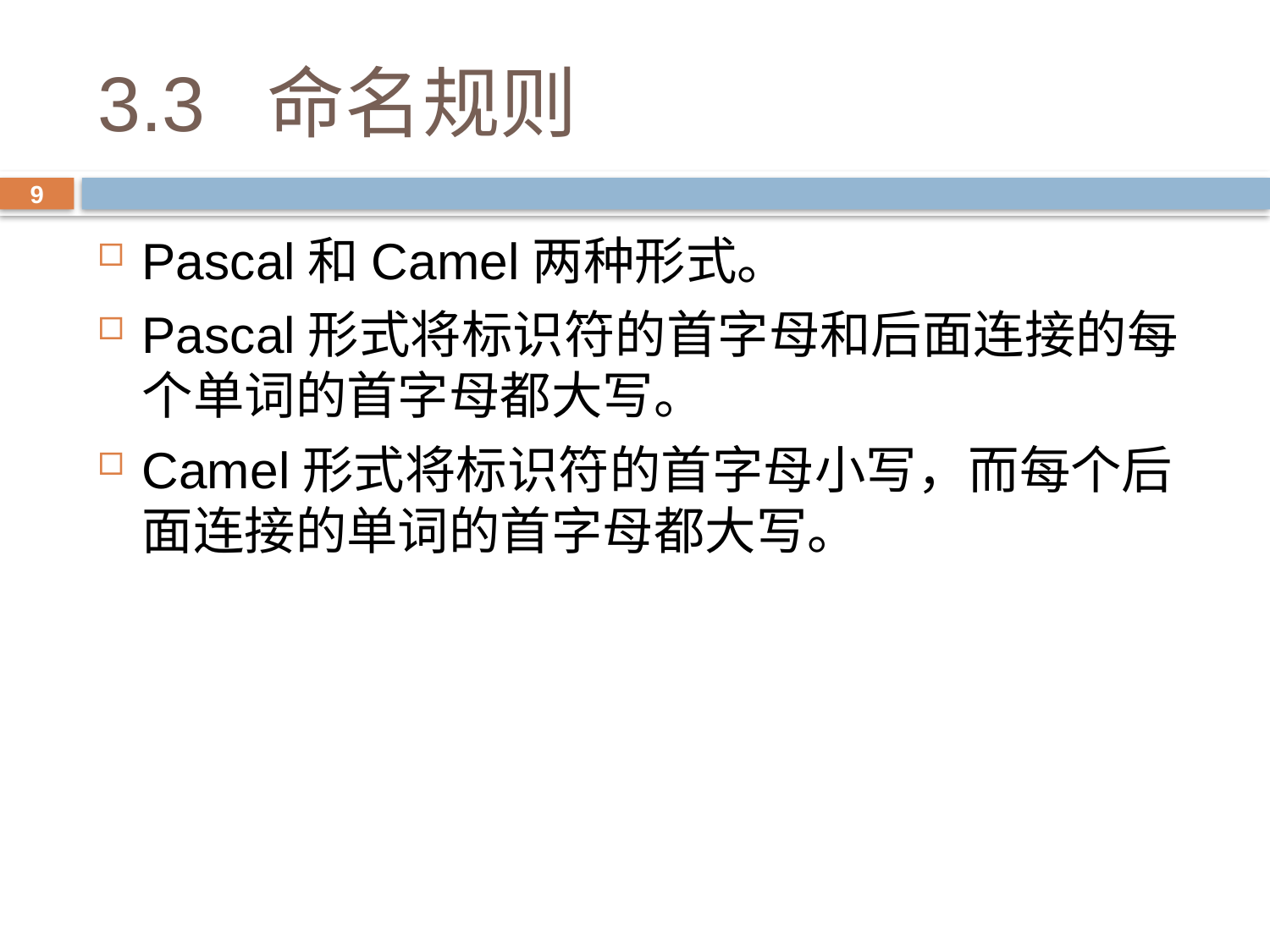

# 3.3  命名规则
9
Pascal和Camel两种形式。
Pascal形式将标识符的首字母和后面连接的每个单词的首字母都大写。
Camel形式将标识符的首字母小写，而每个后面连接的单词的首字母都大写。